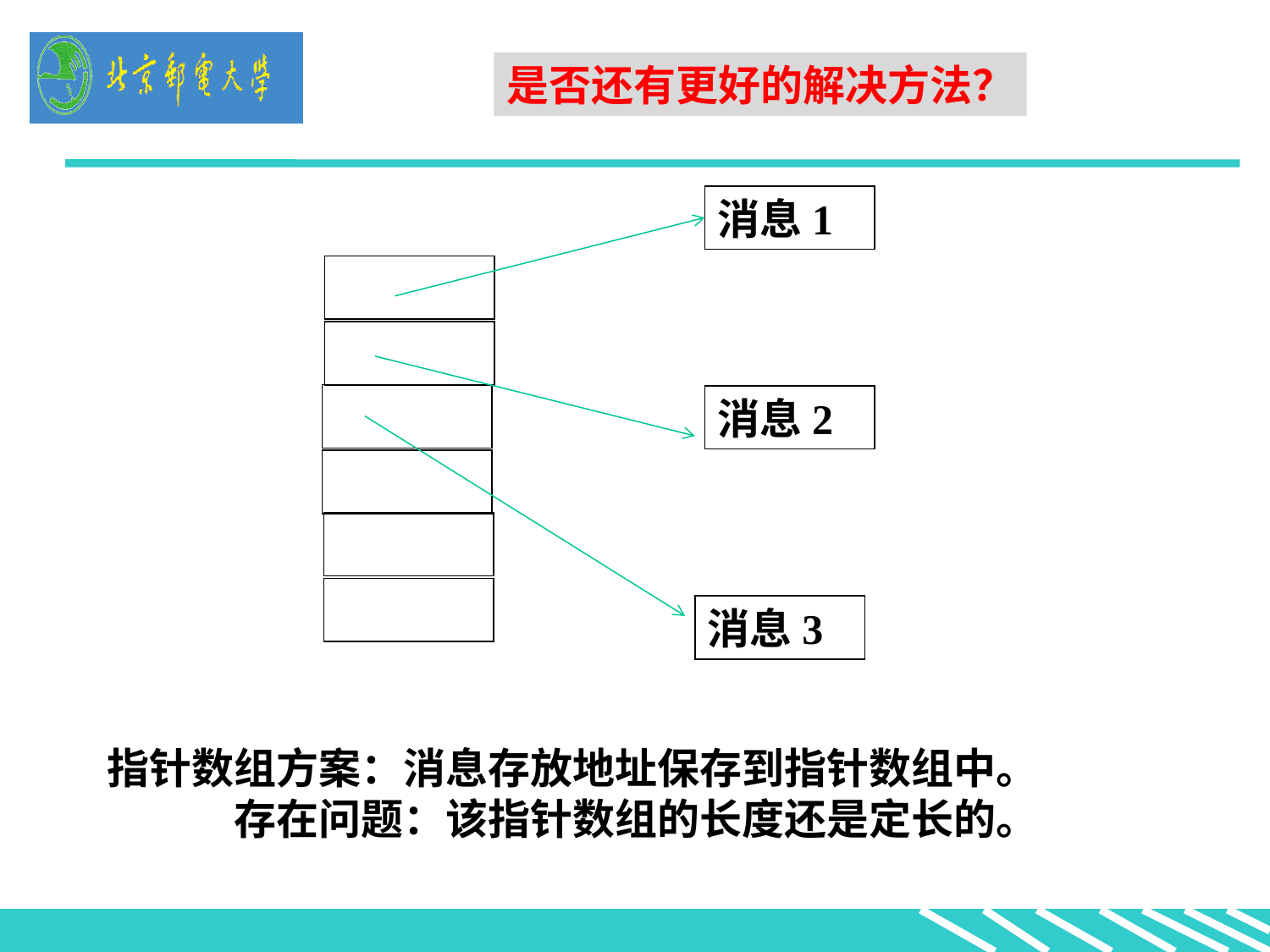

是否还有更好的解决方法？
消息1

消息2

消息3
指针数组方案：消息存放地址保存到指针数组中。
	存在问题：该指针数组的长度还是定长的。